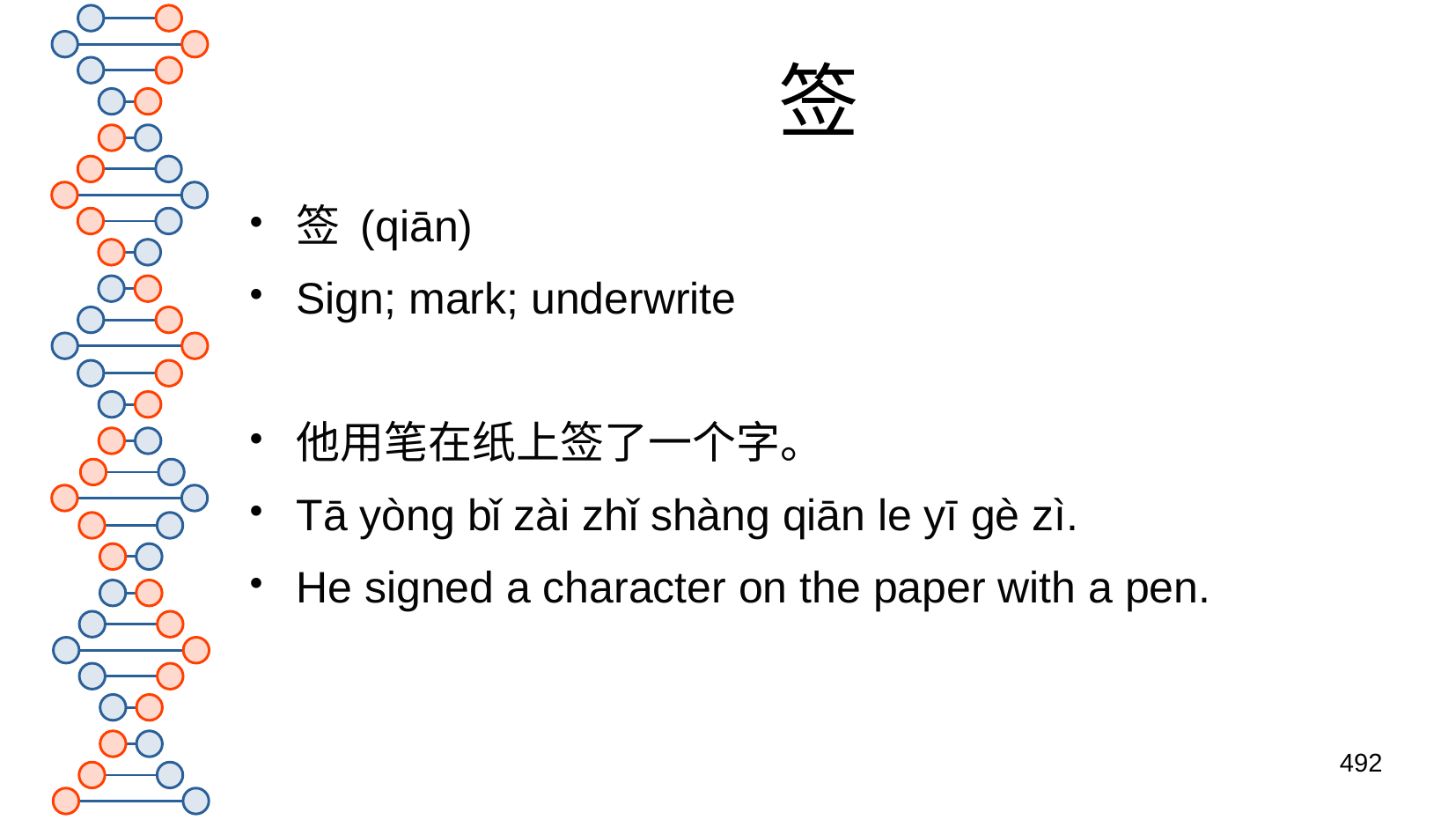

# 签
签 (qiān)
Sign; mark; underwrite

他用笔在纸上签了一个字。
Tā yòng bǐ zài zhǐ shàng qiān le yī gè zì.
He signed a character on the paper with a pen.

492